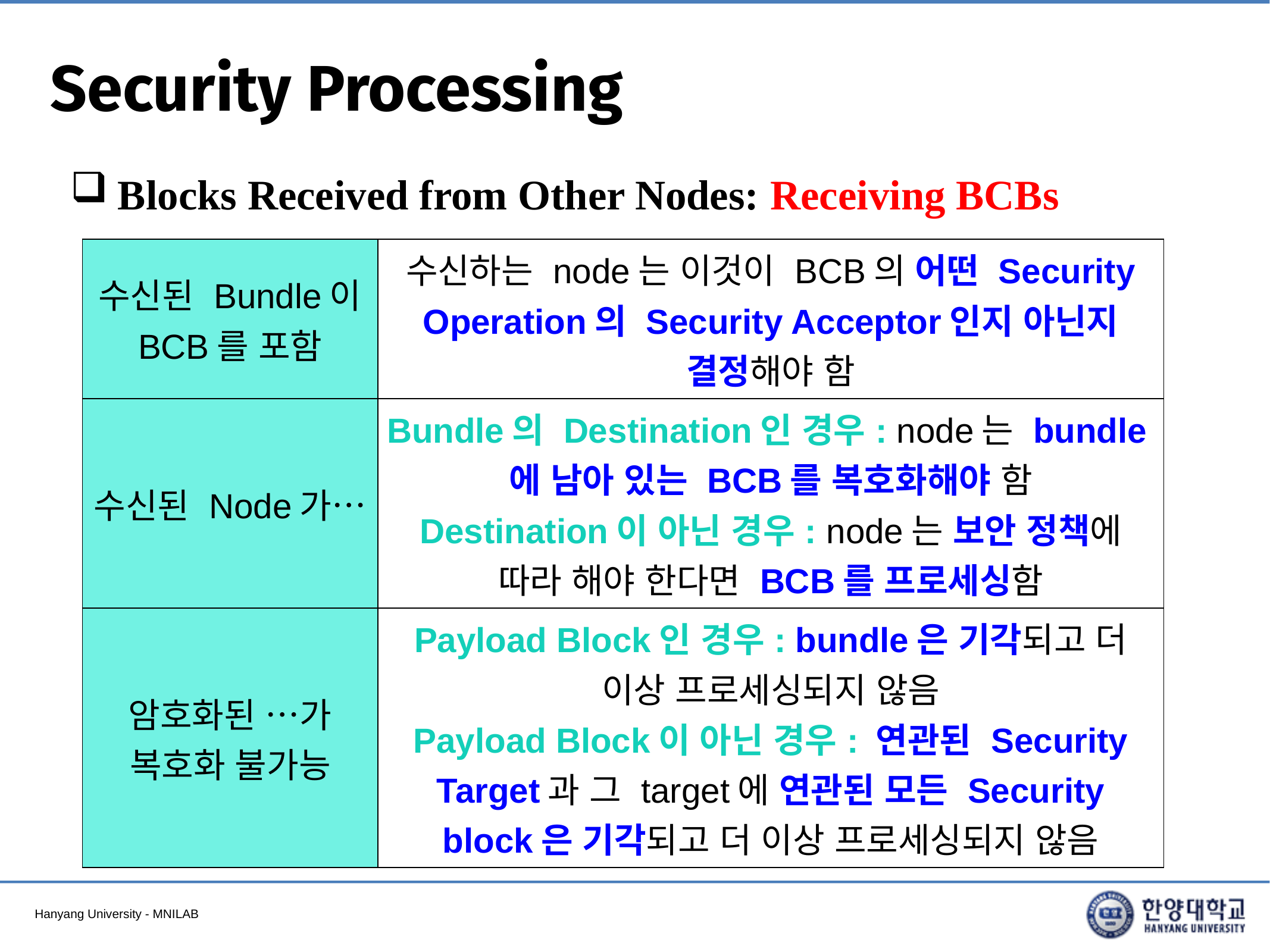

# Security Processing
Blocks Received from Other Nodes: Receiving BCBs
| 수신된 Bundle이 BCB를 포함 | 수신하는 node는 이것이 BCB의 어떤 Security Operation의 Security Acceptor인지 아닌지 결정해야 함 |
| --- | --- |
| 수신된 Node가… | Bundle의 Destination인 경우: node는 bundle에 남아 있는 BCB를 복호화해야 함 Destination이 아닌 경우: node는 보안 정책에 따라 해야 한다면 BCB를 프로세싱함 |
| 암호화된 …가 복호화 불가능 | Payload Block인 경우: bundle은 기각되고 더 이상 프로세싱되지 않음 Payload Block이 아닌 경우: 연관된 Security Target과 그 target에 연관된 모든 Security block은 기각되고 더 이상 프로세싱되지 않음 |